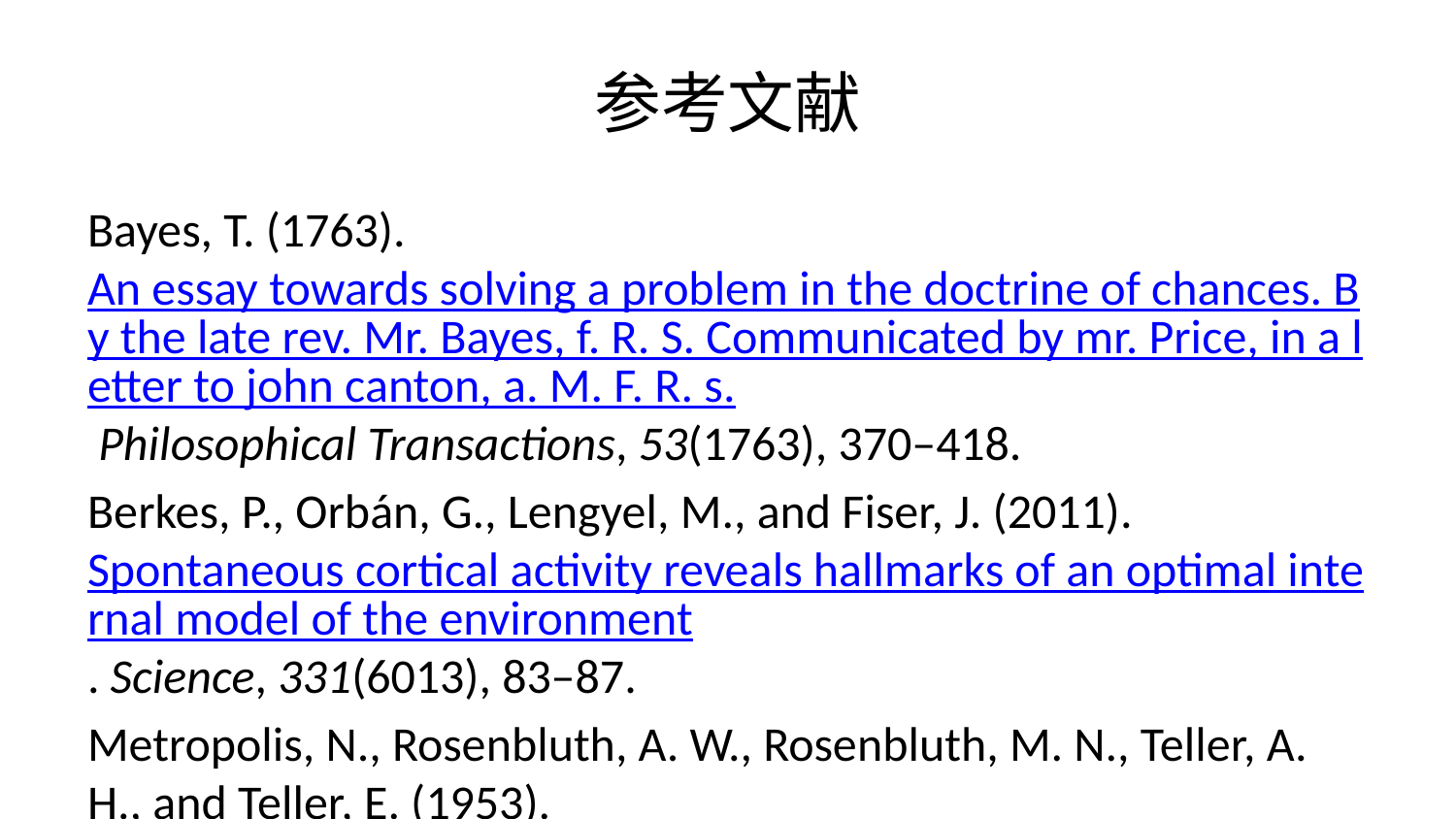

# 参考文献
Bayes, T. (1763). An essay towards solving a problem in the doctrine of chances. By the late rev. Mr. Bayes, f. R. S. Communicated by mr. Price, in a letter to john canton, a. M. F. R. s. Philosophical Transactions, 53(1763), 370–418.
Berkes, P., Orbán, G., Lengyel, M., and Fiser, J. (2011). Spontaneous cortical activity reveals hallmarks of an optimal internal model of the environment. Science, 331(6013), 83–87.
Metropolis, N., Rosenbluth, A. W., Rosenbluth, M. N., Teller, A. H., and Teller, E. (1953). Equation of state calculations by fast computing machines. The Journal of Chemical Physics, 21(6), 1087–1092.
Shiryaev, A. N. (2016). Probability-1,Vol. 95. Springer New York.
Terada, Y., and Toyoizumi, T. (2024). Chaotic neural dynamics facilitate probabilistic computations through sampling. Proceedings of the National Academy of Sciences, 121(18), e2312992121.